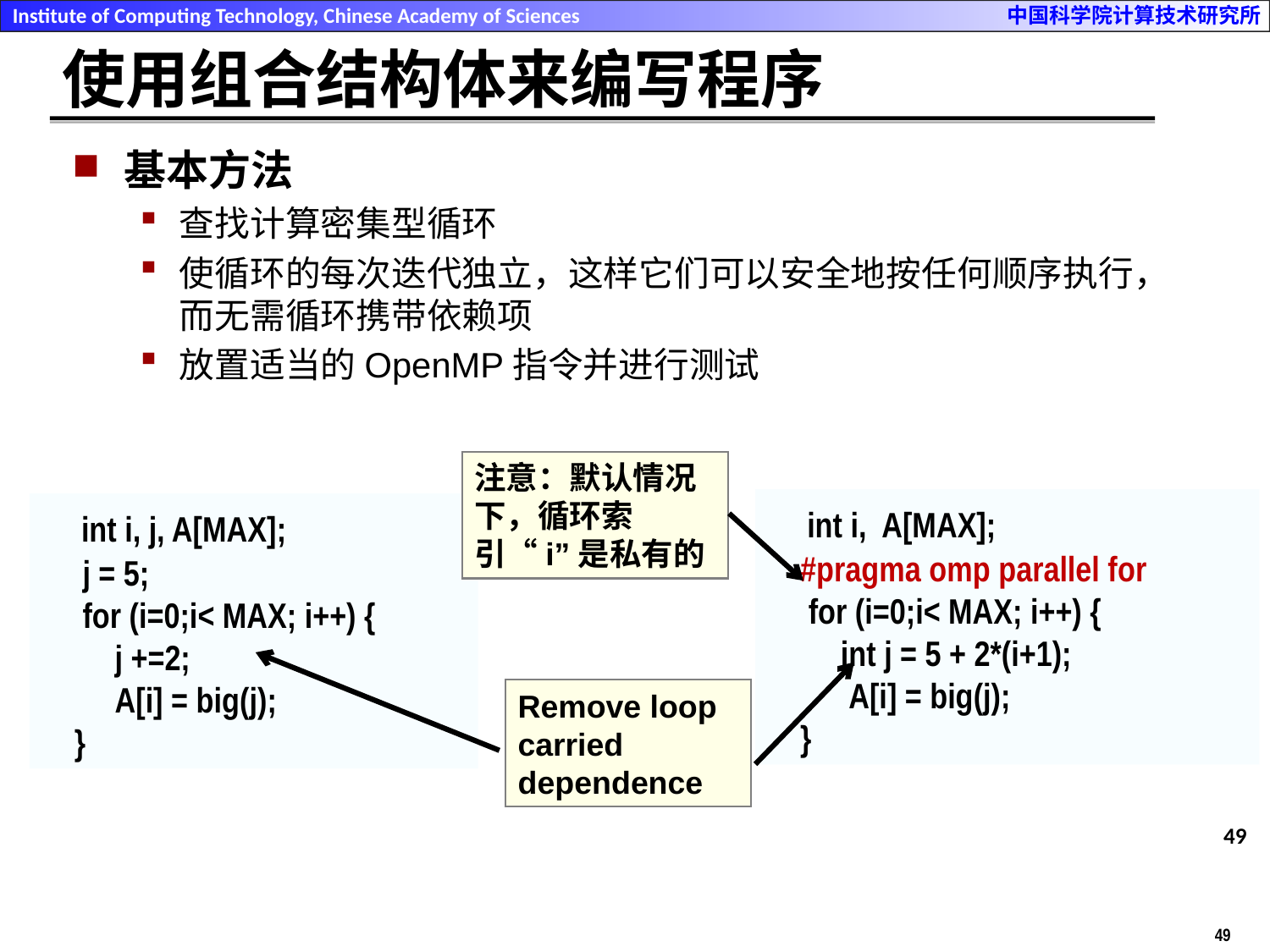

# 使用组合结构体来编写程序
基本方法
查找计算密集型循环
使循环的每次迭代独立，这样它们可以安全地按任何顺序执行，而无需循环携带依赖项
放置适当的OpenMP指令并进行测试
注意：默认情况下，循环索引“i”是私有的

Remove loop carried dependence
    int i,  A[MAX];
    #pragma omp parallel for
     for (i=0;i< MAX; i++) {
         int j = 5 + 2*(i+1);
          A[i] = big(j);
    }
    int i, j, A[MAX];
     j = 5;
     for (i=0;i< MAX; i++) {
         j +=2;
         A[i] = big(j);
    }
49